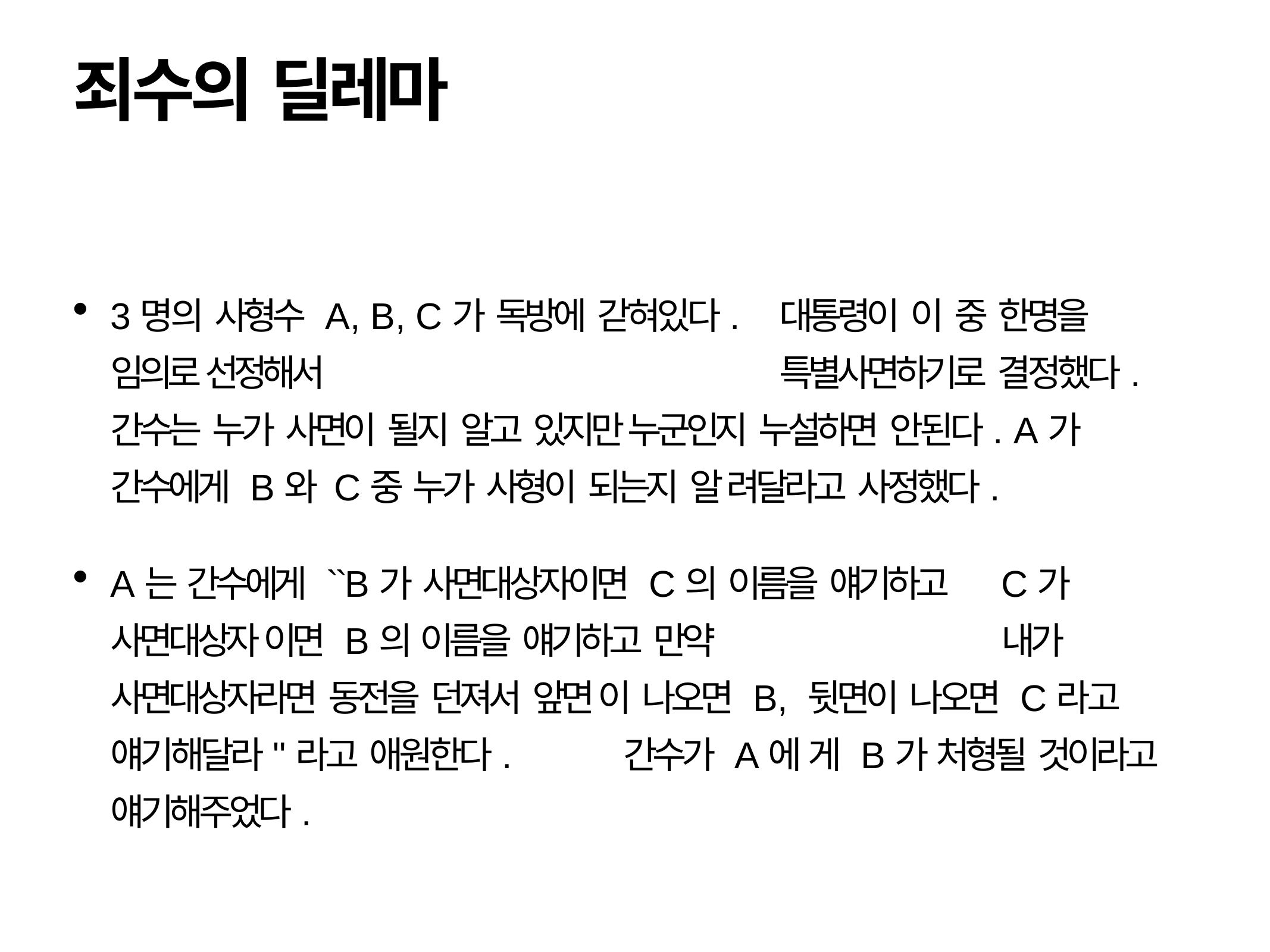

# 죄수의 딜레마
3명의 사형수 A, B, C가 독방에 갇혀있다.	대통령이 이 중 한명을 임의로 선정해서	특별사면하기로 결정했다. 간수는 누가 사면이 될지 알고 있지만 누군인지 누설하면 안된다. A가 간수에게 B와 C중 누가 사형이 되는지 알 려달라고 사정했다.
A는 간수에게 ``B가 사면대상자이면 C의 이름을 얘기하고	C가 사면대상자 이면 B의 이름을 얘기하고 만약	내가 사면대상자라면 동전을 던져서 앞면 이 나오면 B, 뒷면이 나오면 C라고 얘기해달라"라고 애원한다.	간수가 A에 게 B가 처형될 것이라고 얘기해주었다.